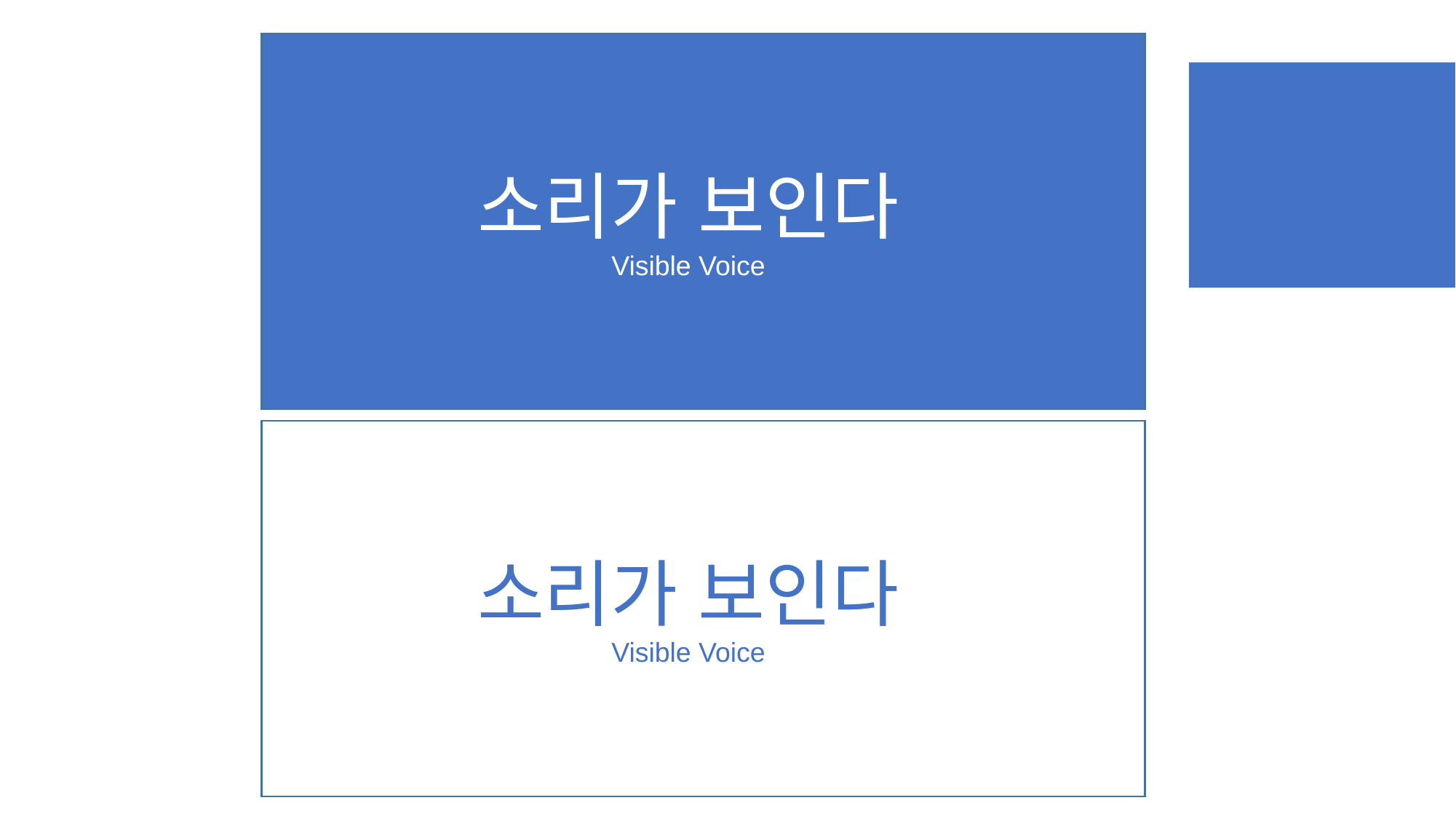

소리가 보인다
Visible Voice

소리가 보인다
Visible Voice